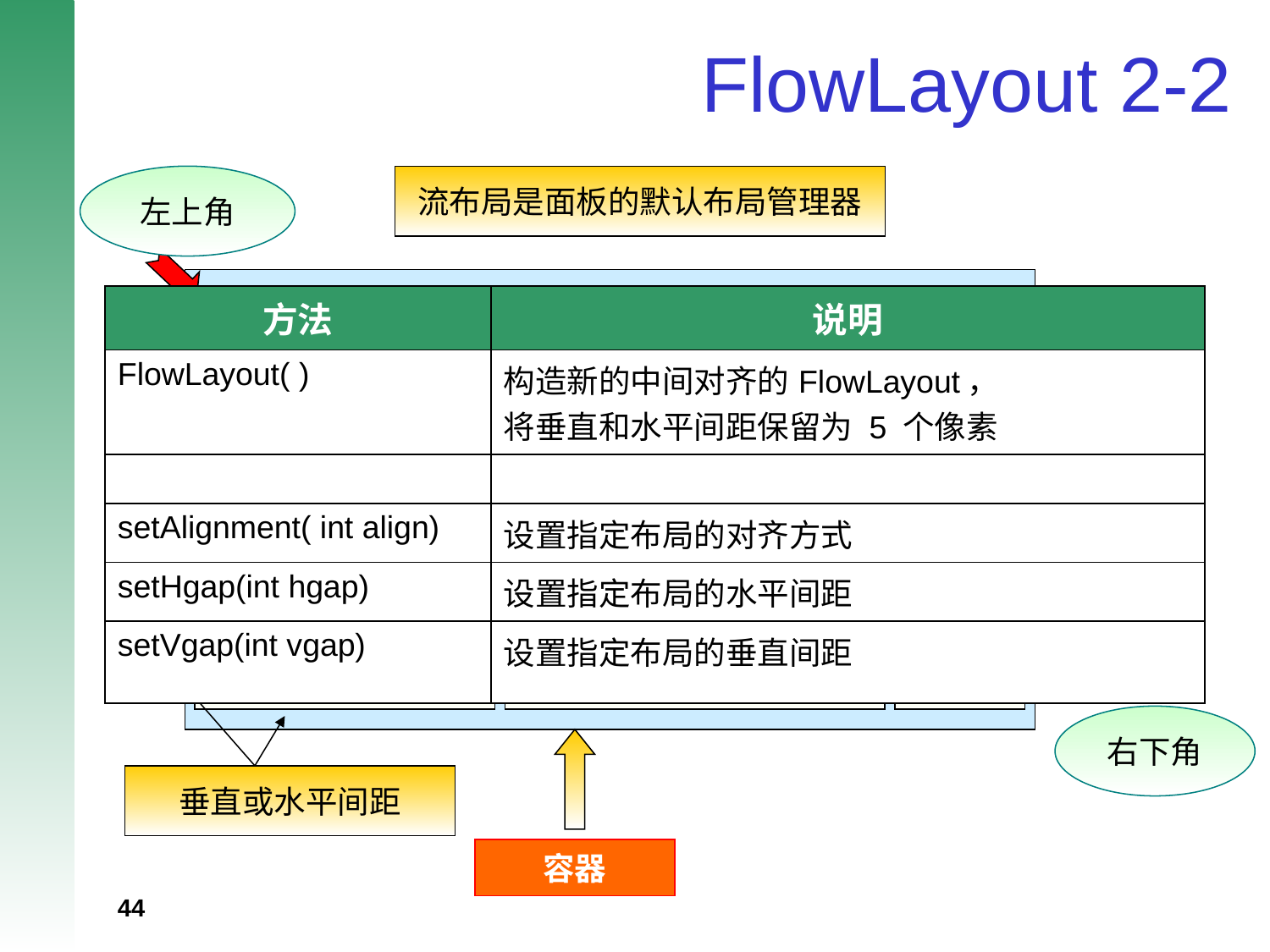

# FlowLayout 2-2
左上角
流布局是面板的默认布局管理器

| 方法 | 说明 |
| --- | --- |
| FlowLayout( ) | 构造新的中间对齐的FlowLayout， 将垂直和水平间距保留为 5 个像素 |
|  |  |
| setAlignment( int align) | 设置指定布局的对齐方式 |
| setHgap(int hgap) | 设置指定布局的水平间距 |
| setVgap(int vgap) | 设置指定布局的垂直间距 |

顺序排列的组件

右下角

垂直或水平间距
容器
44